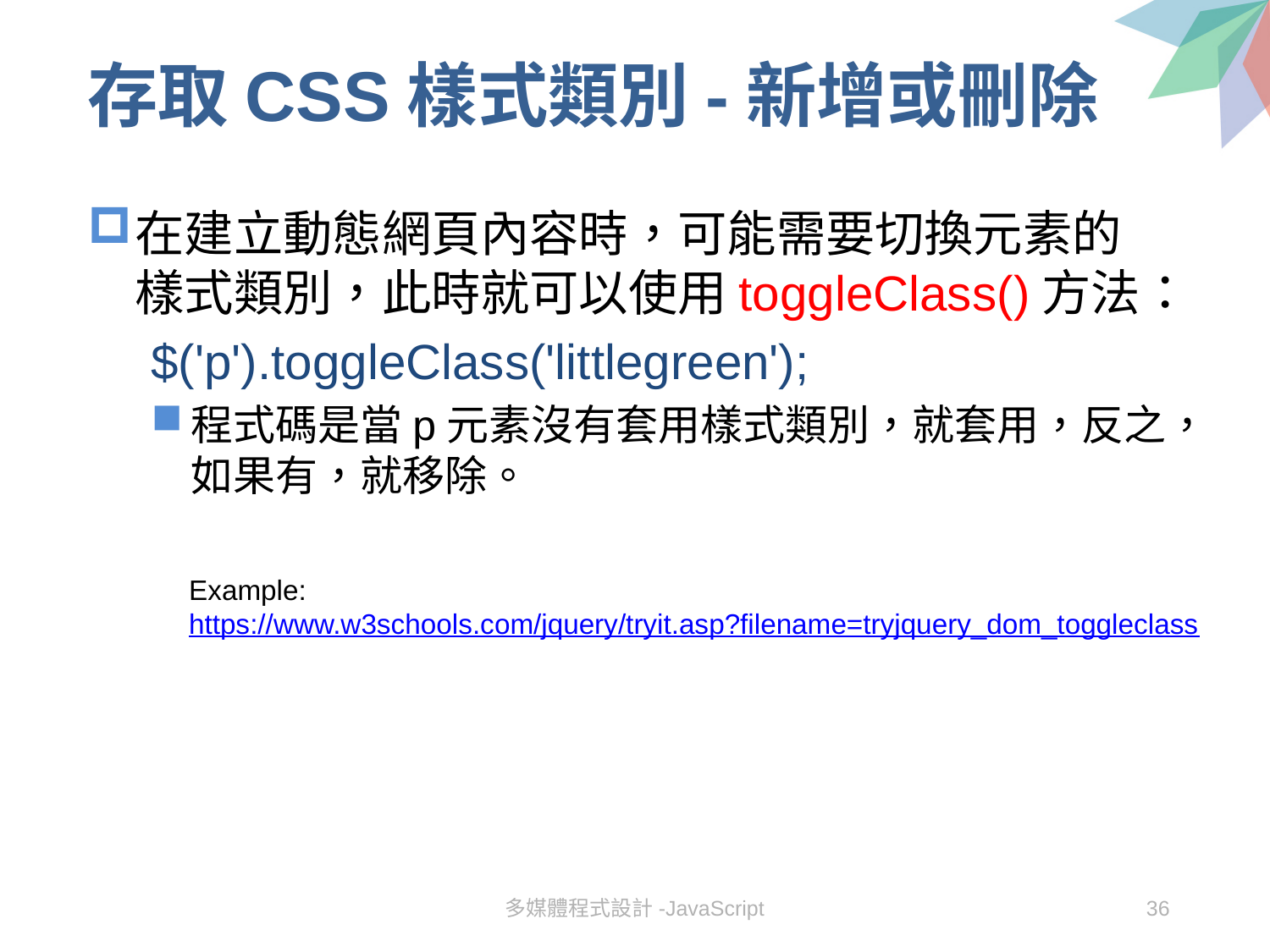

# 存取CSS樣式類別-新增或刪除
在建立動態網頁內容時，可能需要切換元素的樣式類別，此時就可以使用toggleClass()方法：
$('p').toggleClass('littlegreen');
程式碼是當p元素沒有套用樣式類別，就套用，反之，如果有，就移除。

Example:
https://www.w3schools.com/jquery/tryit.asp?filename=tryjquery_dom_toggleclass

多媒體程式設計-JavaScript
36